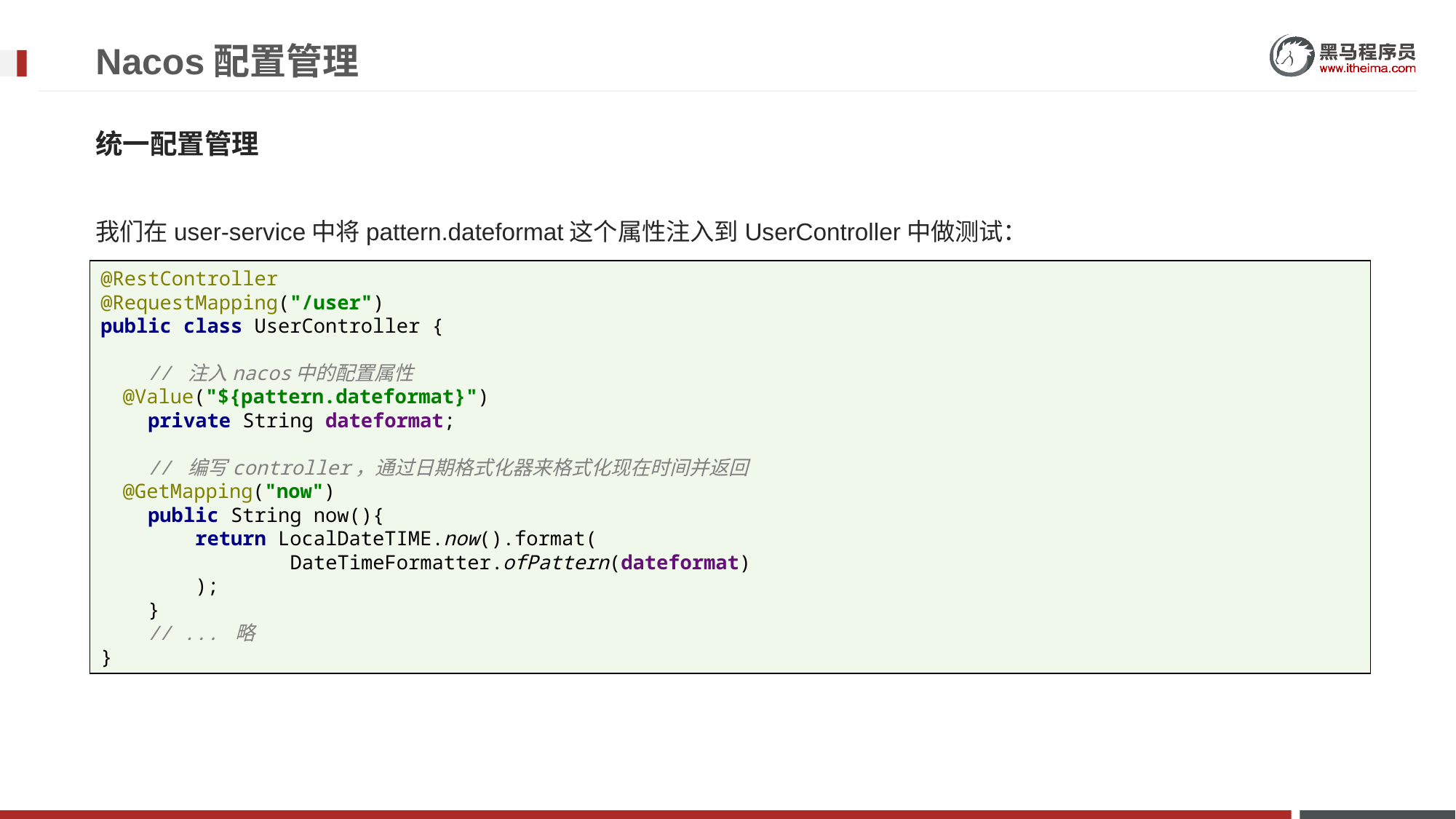

# Nacos配置管理
统一配置管理
我们在user-service中将pattern.dateformat这个属性注入到UserController中做测试：
@RestController
@RequestMapping("/user")
public class UserController {
    // 注入nacos中的配置属性
    @Value("${pattern.dateformat}")
    private String dateformat;
    // 编写controller，通过日期格式化器来格式化现在时间并返回
    @GetMapping("now")
    public String now(){
        return LocalDateTIME.now().format(
                DateTimeFormatter.ofPattern(dateformat)
        );
    }
    // ... 略
}